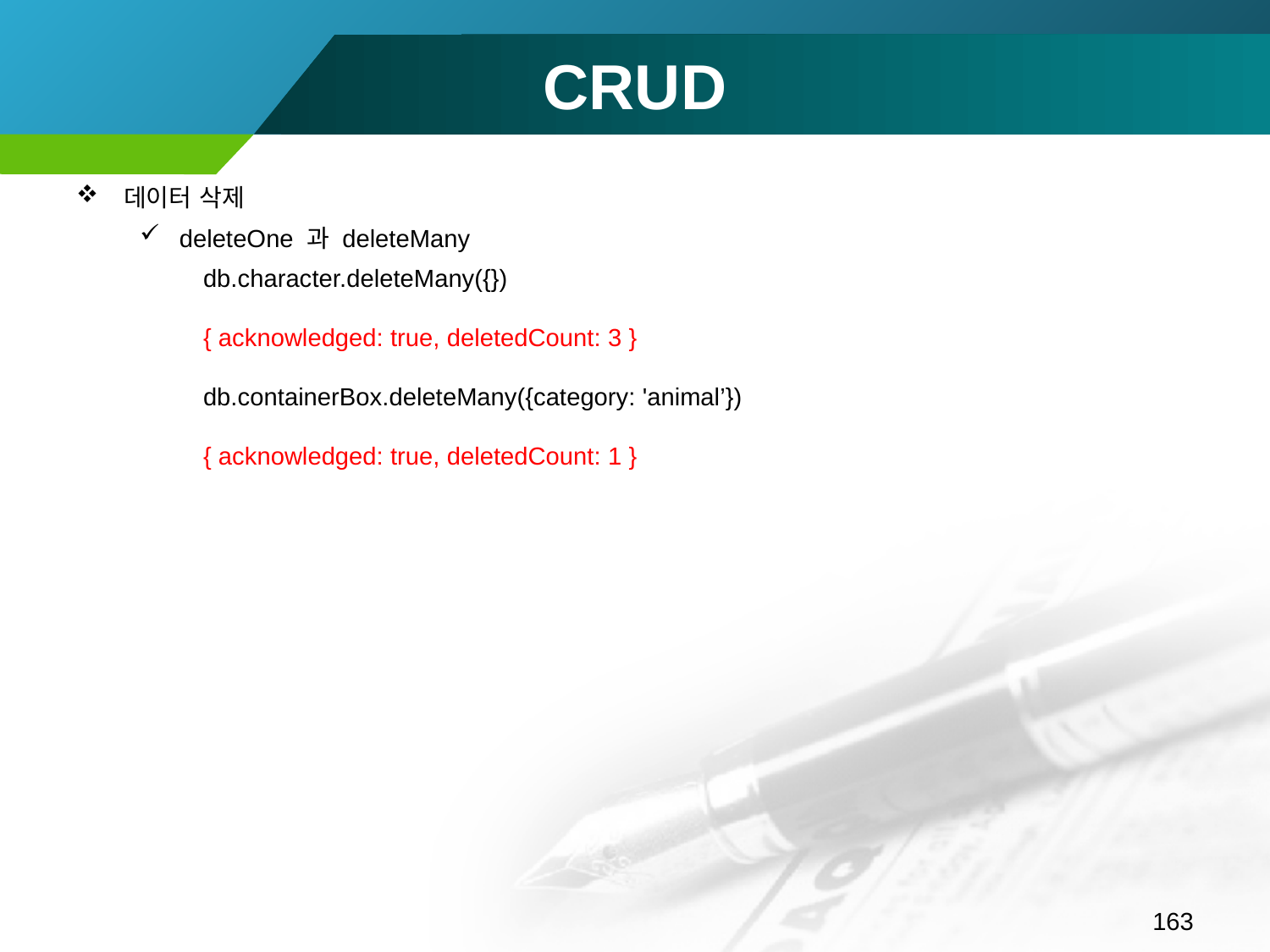

# CRUD
데이터 삭제
deleteOne 과 deleteMany
db.character.deleteMany({})

{ acknowledged: true, deletedCount: 3 }

db.containerBox.deleteMany({category: 'animal’})

{ acknowledged: true, deletedCount: 1 }

163